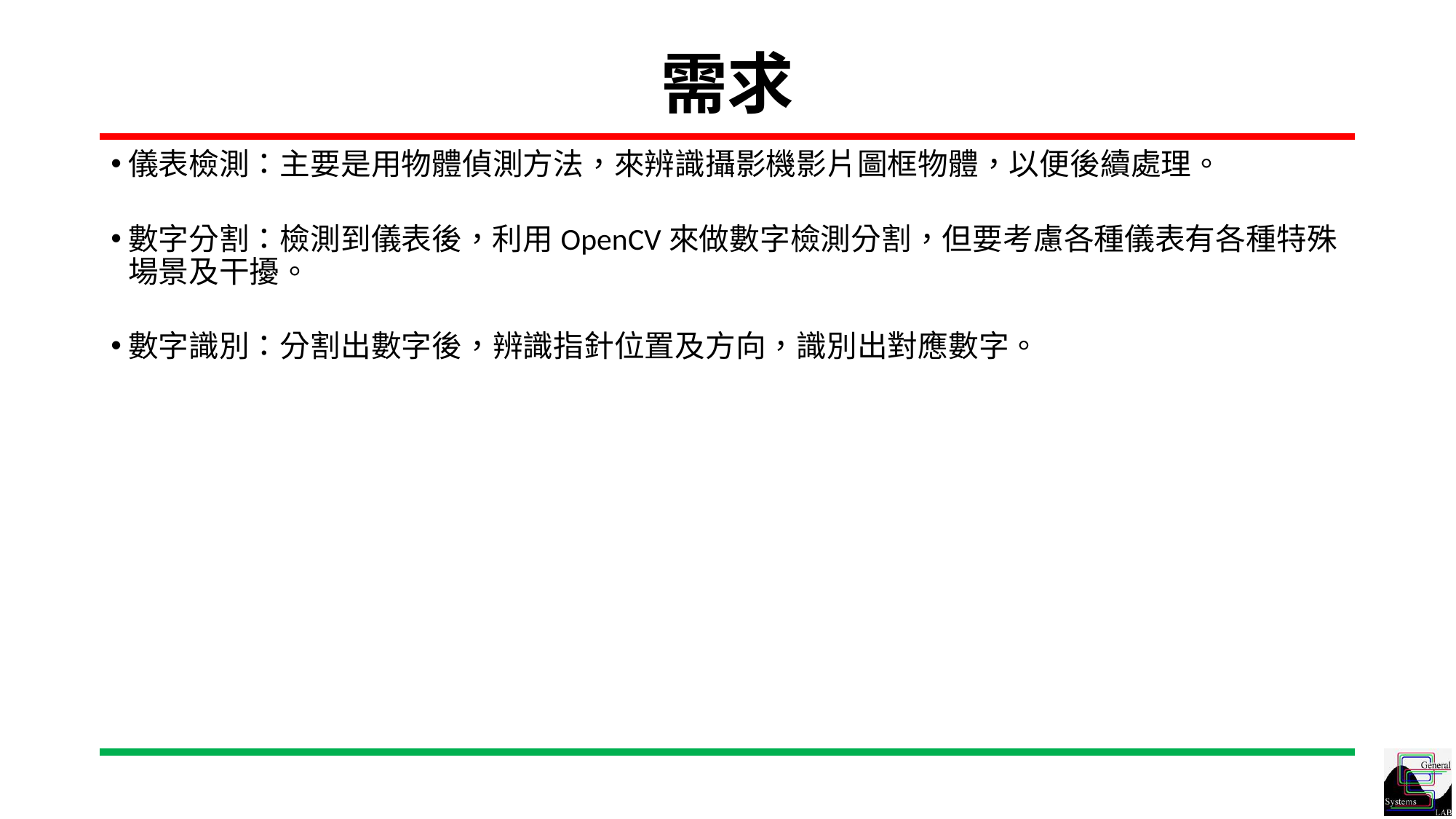

# 需求
儀表檢測：主要是用物體偵測方法，來辨識攝影機影片圖框物體，以便後續處理。

數字分割：檢測到儀表後，利用OpenCV來做數字檢測分割，但要考慮各種儀表有各種特殊場景及干擾。

數字識別：分割出數字後，辨識指針位置及方向，識別出對應數字。